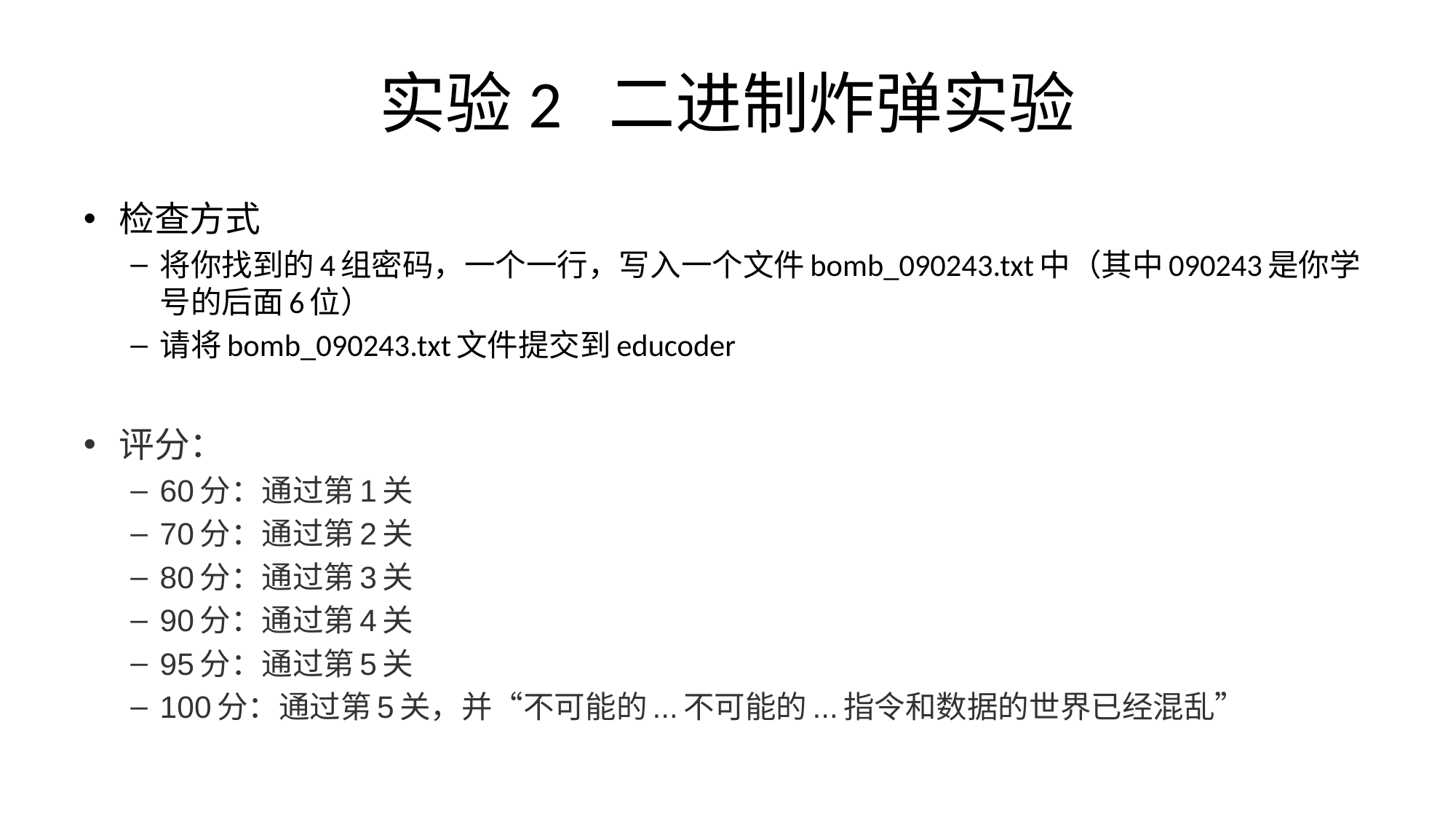

# 实验2  二进制炸弹实验
检查方式
将你找到的4组密码，一个一行，写入一个文件bomb_090243.txt中（其中090243是你学号的后面6位）
请将bomb_090243.txt文件提交到educoder

评分：
60分：通过第1关
70分：通过第2关
80分：通过第3关
90分：通过第4关
95分：通过第5关
100分：通过第5关，并“不可能的...不可能的...指令和数据的世界已经混乱”